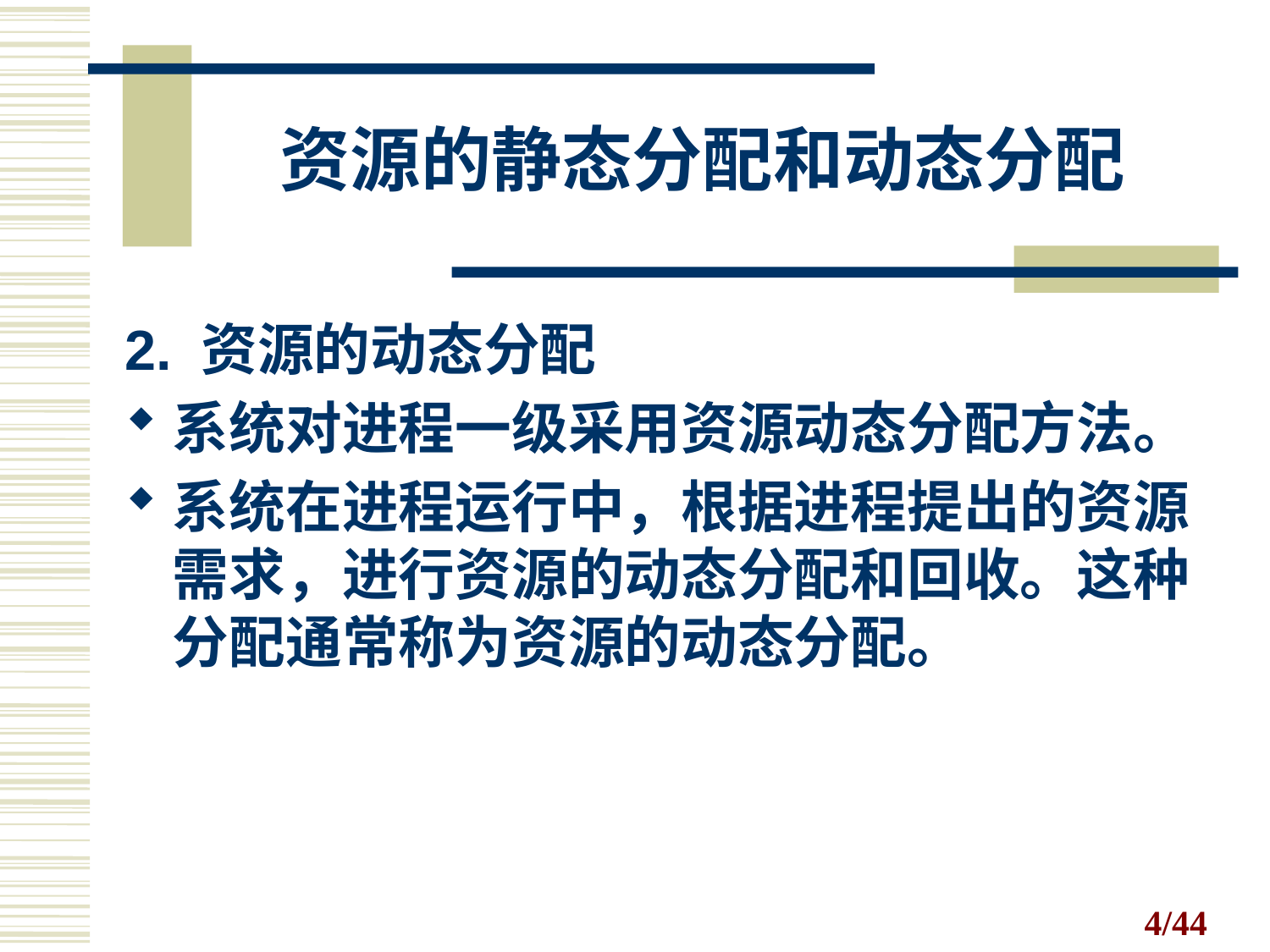

# 资源的静态分配和动态分配
2. 资源的动态分配
系统对进程一级采用资源动态分配方法。
系统在进程运行中，根据进程提出的资源需求，进行资源的动态分配和回收。这种分配通常称为资源的动态分配。

4/44